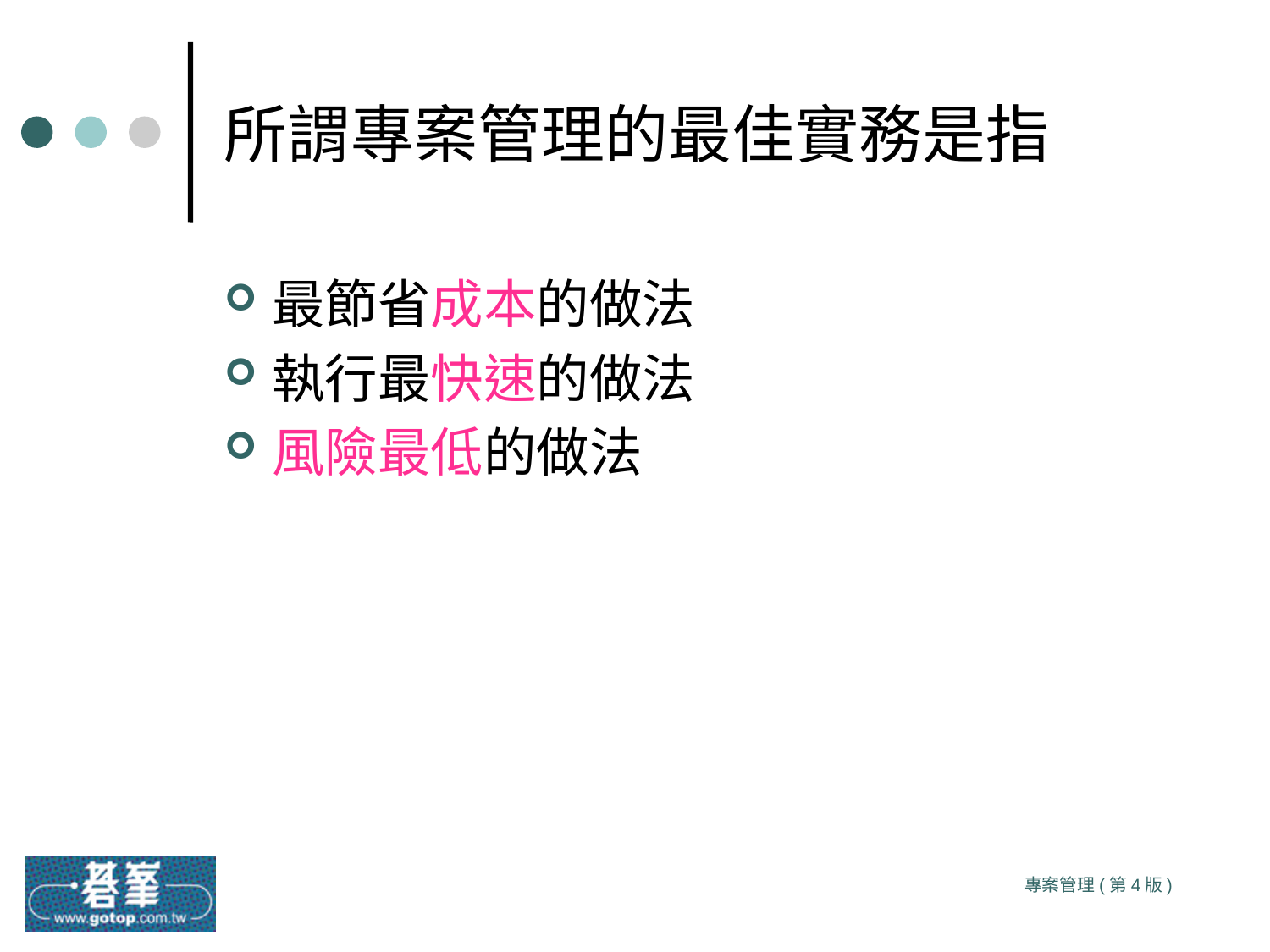

# 所謂專案管理的最佳實務是指
最節省成本的做法
執行最快速的做法
風險最低的做法
專案管理(第4版)